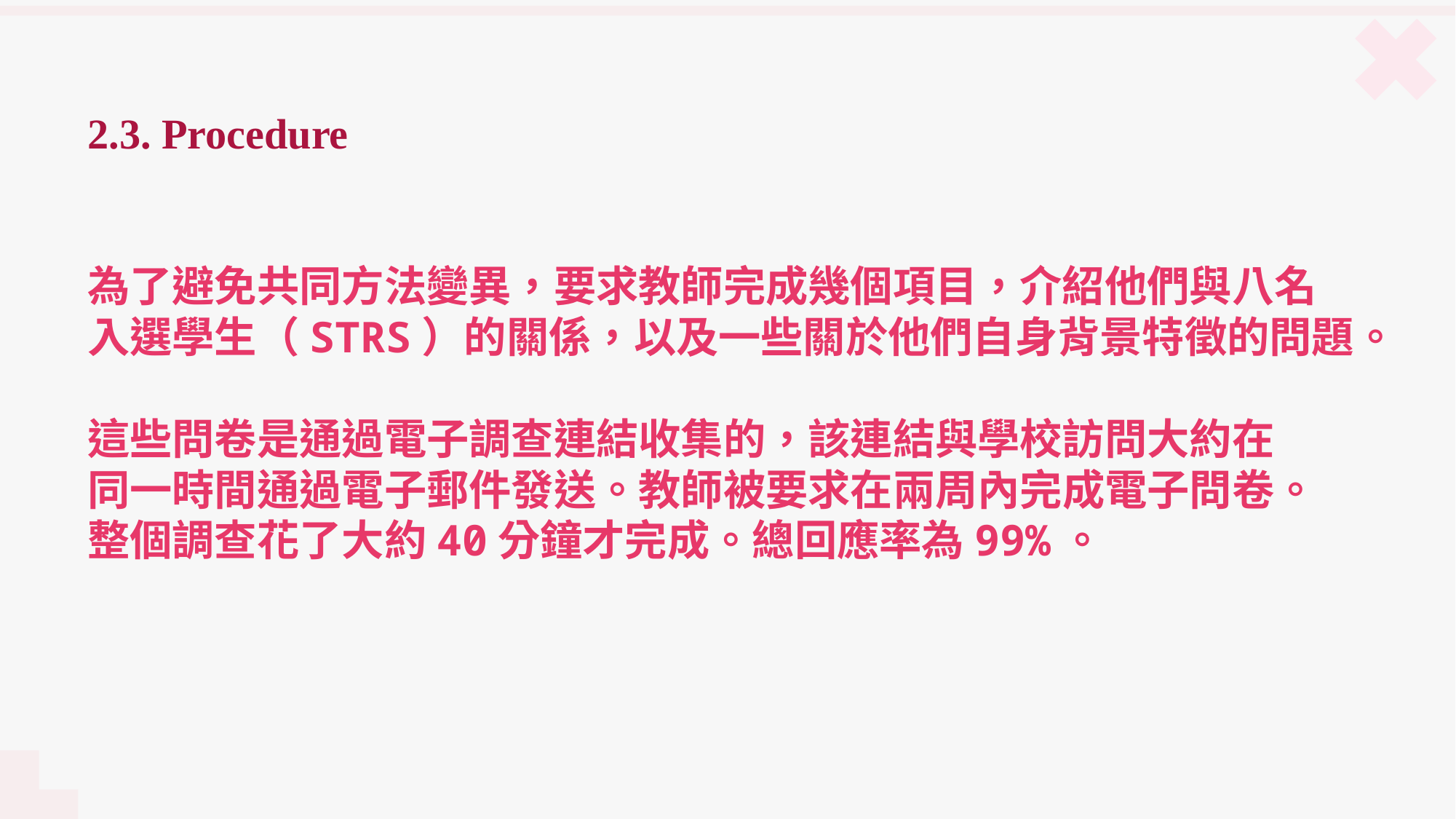

2.3. Procedure

為了避免共同方法變異，要求教師完成幾個項目，介紹他們與八名
入選學生（STRS）的關係，以及一些關於他們自身背景特徵的問題。

這些問卷是通過電子調查連結收集的，該連結與學校訪問大約在
同一時間通過電子郵件發送。教師被要求在兩周內完成電子問卷。
整個調查花了大約40分鐘才完成。總回應率為99%。